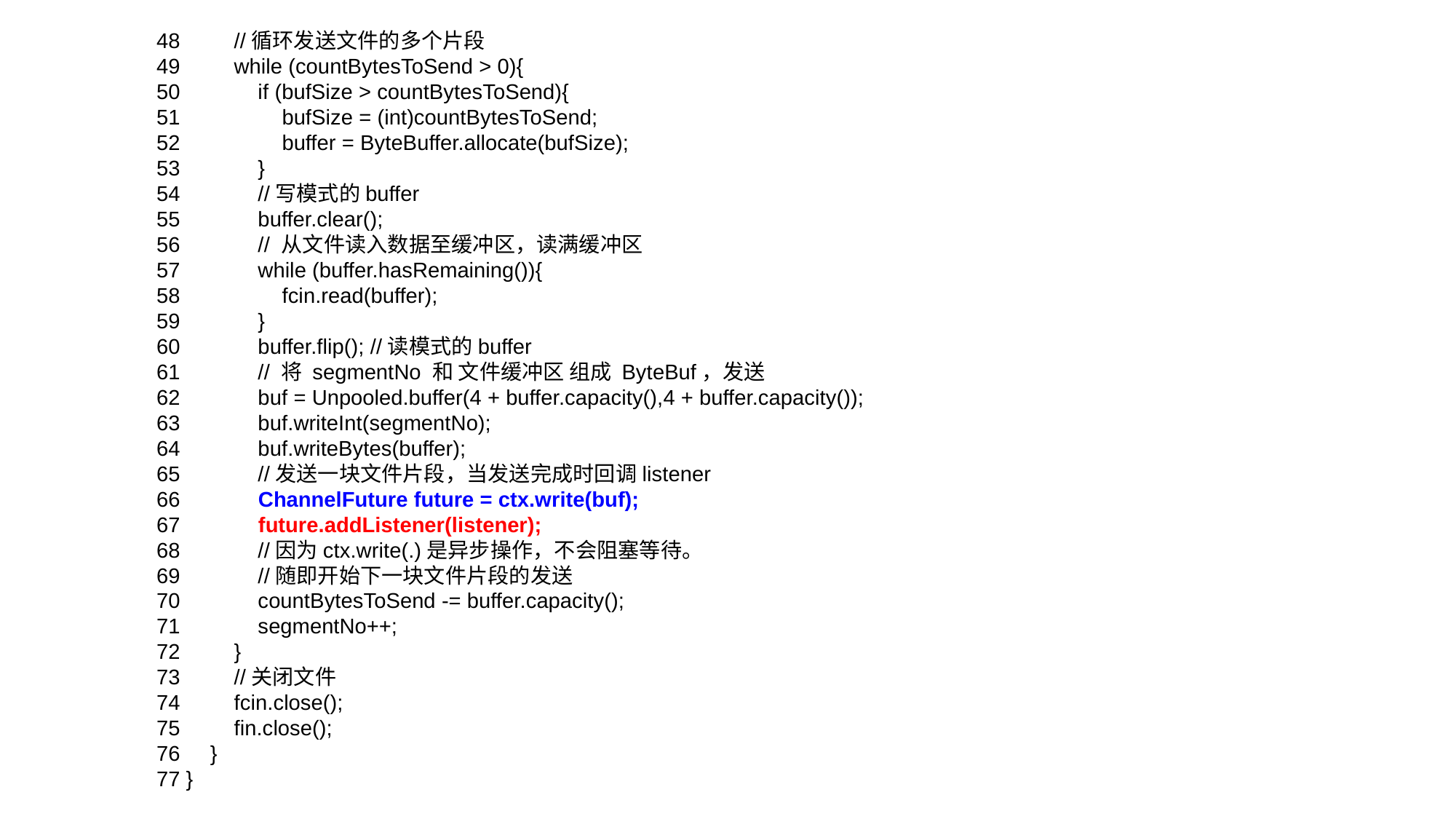

48         //循环发送文件的多个片段
49         while (countBytesToSend > 0){
50             if (bufSize > countBytesToSend){
51                 bufSize = (int)countBytesToSend;
52                 buffer = ByteBuffer.allocate(bufSize);
53             }
54             //写模式的buffer
55             buffer.clear();
56             // 从文件读入数据至缓冲区，读满缓冲区
57             while (buffer.hasRemaining()){
58                 fcin.read(buffer);
59             }
60             buffer.flip(); //读模式的buffer
61             // 将 segmentNo 和 文件缓冲区 组成 ByteBuf，发送
62             buf = Unpooled.buffer(4 + buffer.capacity(),4 + buffer.capacity());
63             buf.writeInt(segmentNo);
64             buf.writeBytes(buffer);
65             //发送一块文件片段，当发送完成时回调listener
66             ChannelFuture future = ctx.write(buf);
67             future.addListener(listener);
68             //因为ctx.write(.)是异步操作，不会阻塞等待。
69             //随即开始下一块文件片段的发送
70             countBytesToSend -= buffer.capacity();
71             segmentNo++;
72         }
73         //关闭文件
74         fcin.close();
75         fin.close();
76     }
77 }